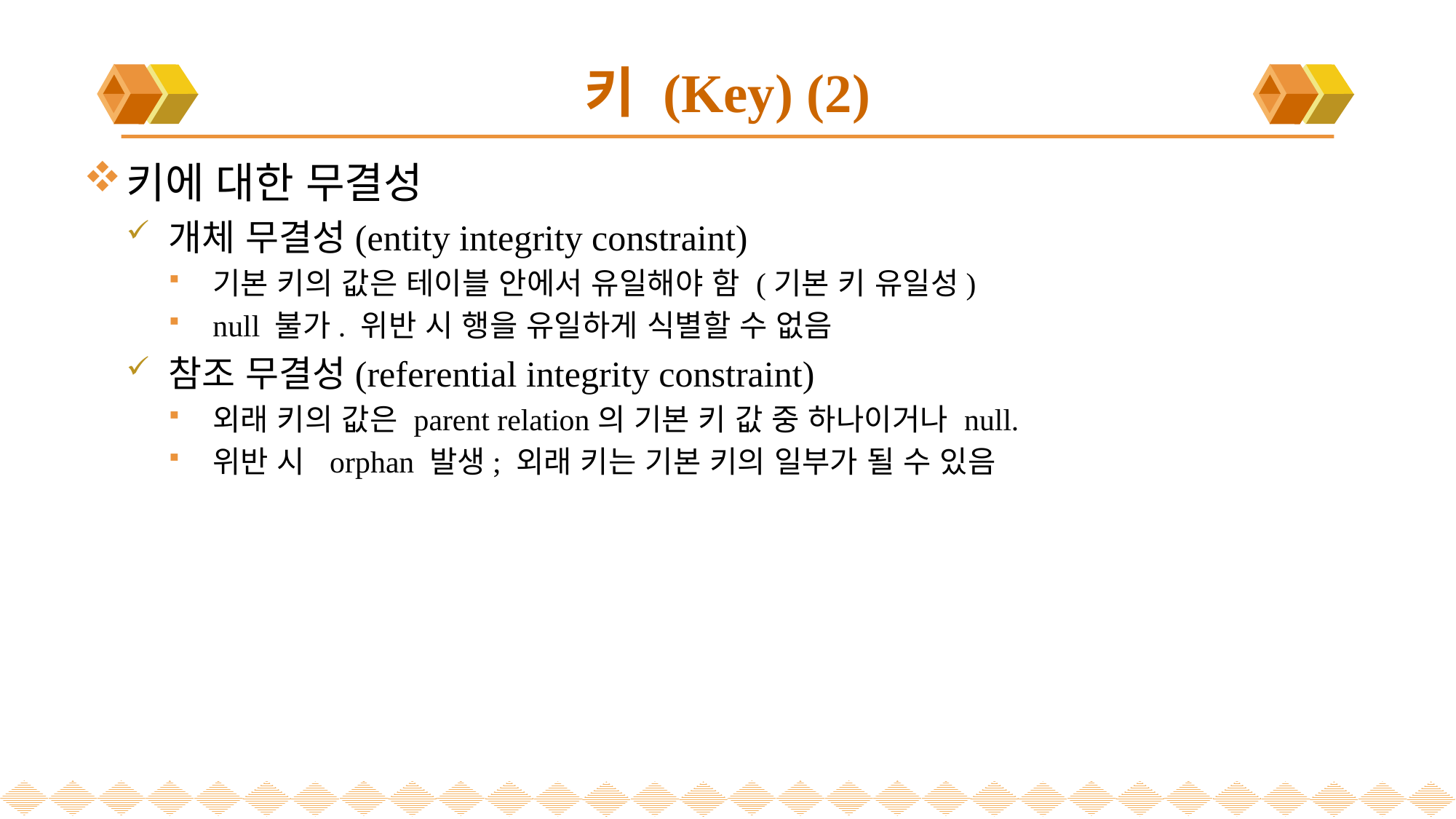

# 키 (Key) (2)
키에 대한 무결성
개체 무결성(entity integrity constraint)
기본 키의 값은 테이블 안에서 유일해야 함 (기본 키 유일성)
null 불가. 위반 시 행을 유일하게 식별할 수 없음
참조 무결성(referential integrity constraint)
외래 키의 값은 parent relation의 기본 키 값 중 하나이거나 null.
위반 시  orphan 발생; 외래 키는 기본 키의 일부가 될 수 있음